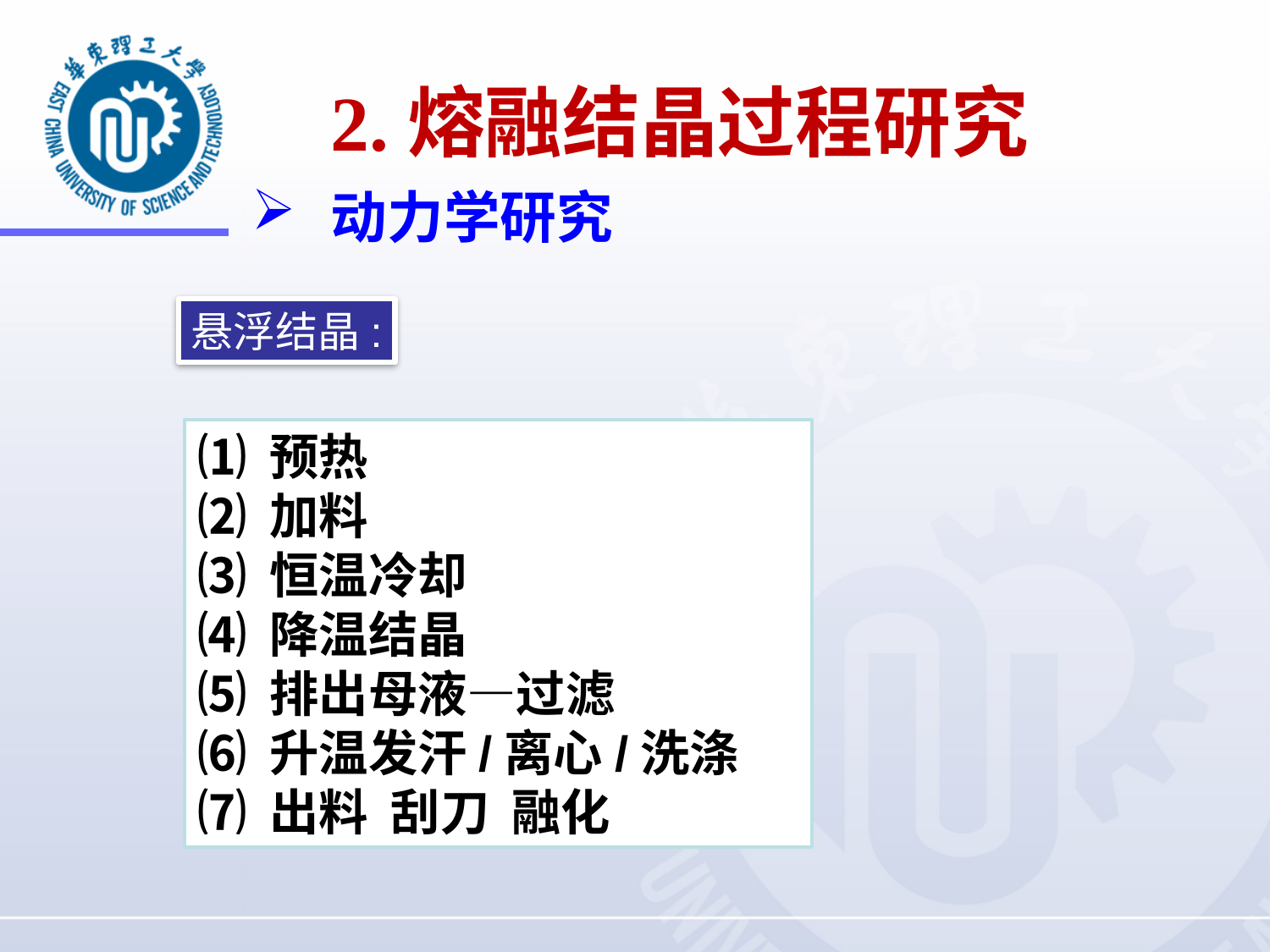

2.熔融结晶过程研究
动力学研究
悬浮结晶:
⑴ 预热
⑵ 加料
⑶ 恒温冷却
⑷ 降温结晶
⑸ 排出母液—过滤
⑹ 升温发汗/离心/洗涤
⑺ 出料  刮刀  融化